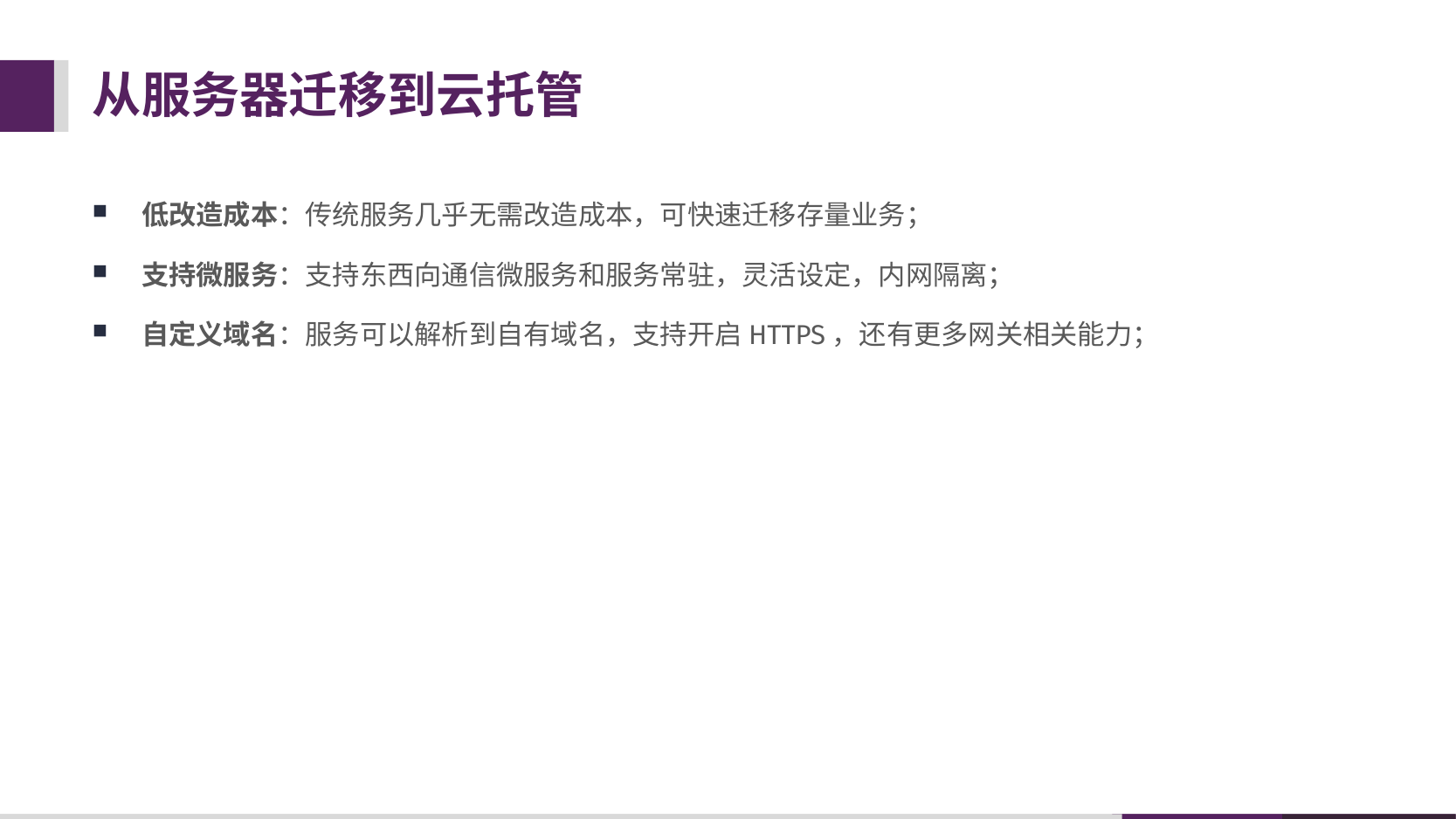

# 从服务器迁移到云托管
低改造成本：传统服务几乎无需改造成本，可快速迁移存量业务；
支持微服务：支持东西向通信微服务和服务常驻，灵活设定，内网隔离；
自定义域名：服务可以解析到自有域名，支持开启HTTPS，还有更多网关相关能力；